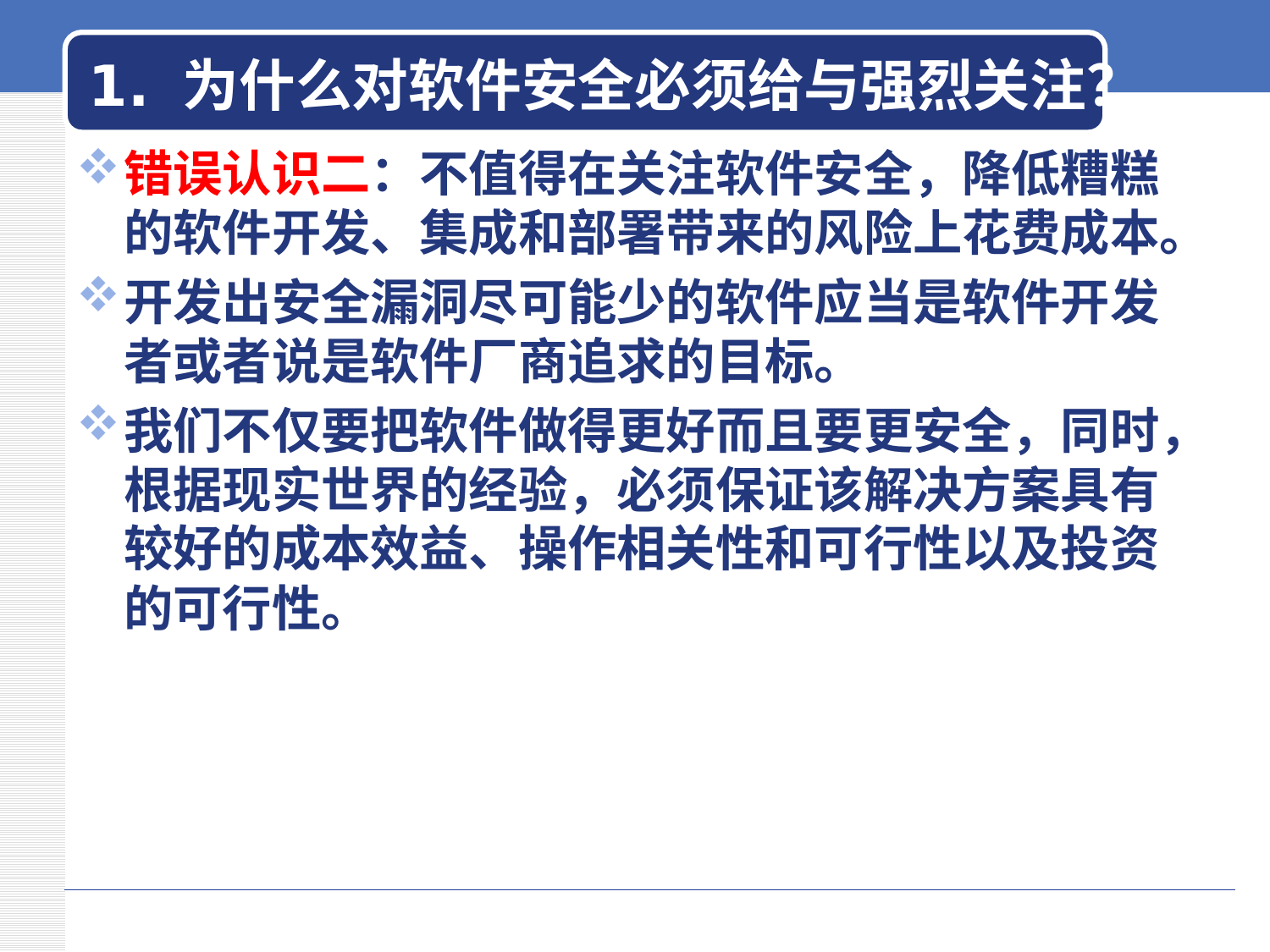

# 1. 为什么对软件安全必须给与强烈关注？
错误认识二：不值得在关注软件安全，降低糟糕的软件开发、集成和部署带来的风险上花费成本。
开发出安全漏洞尽可能少的软件应当是软件开发者或者说是软件厂商追求的目标。
我们不仅要把软件做得更好而且要更安全，同时，根据现实世界的经验，必须保证该解决方案具有较好的成本效益、操作相关性和可行性以及投资的可行性。